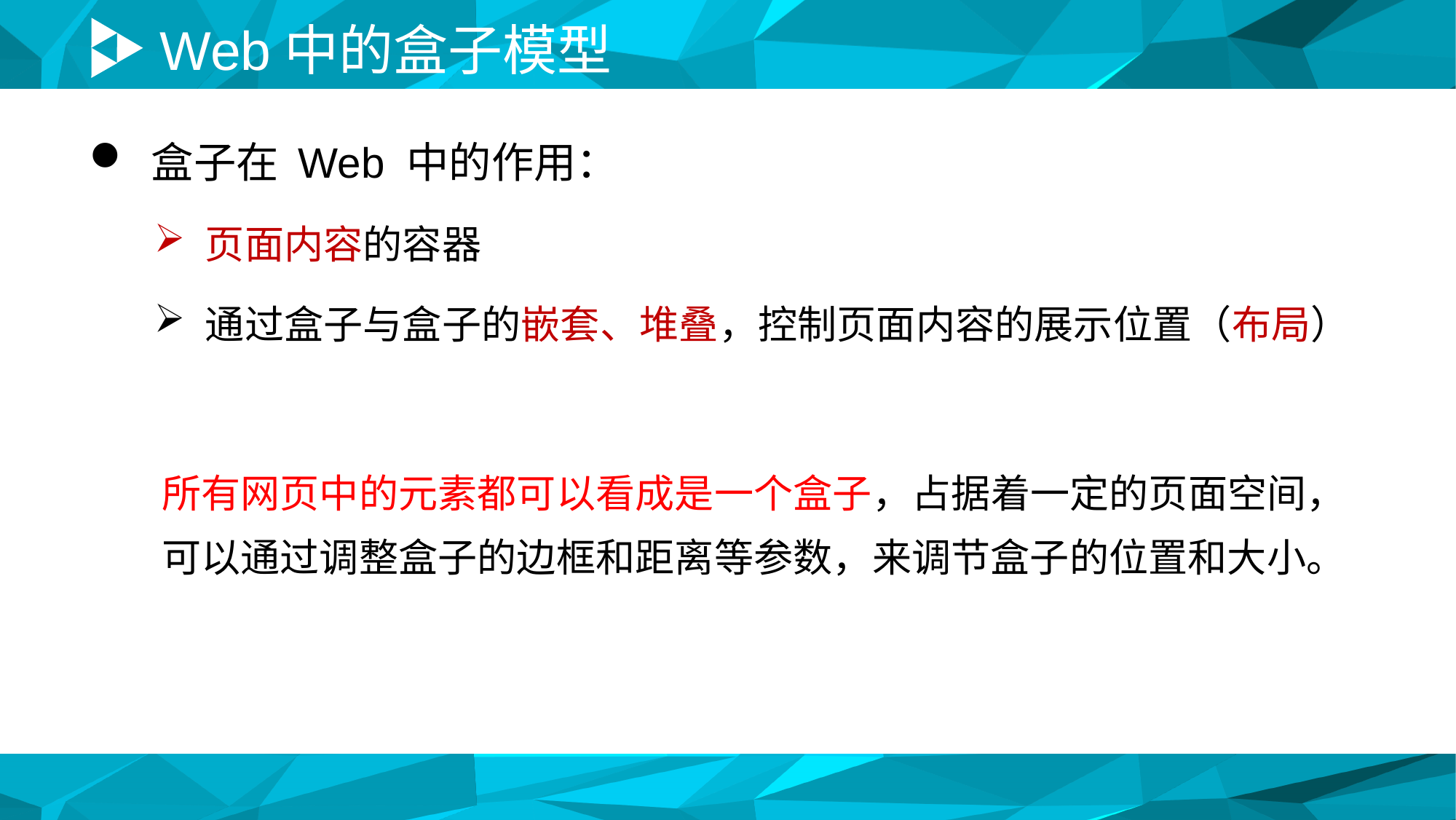

# Web中的盒子模型
 盒子在 Web 中的作用：
 页面内容的容器
 通过盒子与盒子的嵌套、堆叠，控制页面内容的展示位置（布局）
所有网页中的元素都可以看成是一个盒子，占据着一定的页面空间，可以通过调整盒子的边框和距离等参数，来调节盒子的位置和大小。